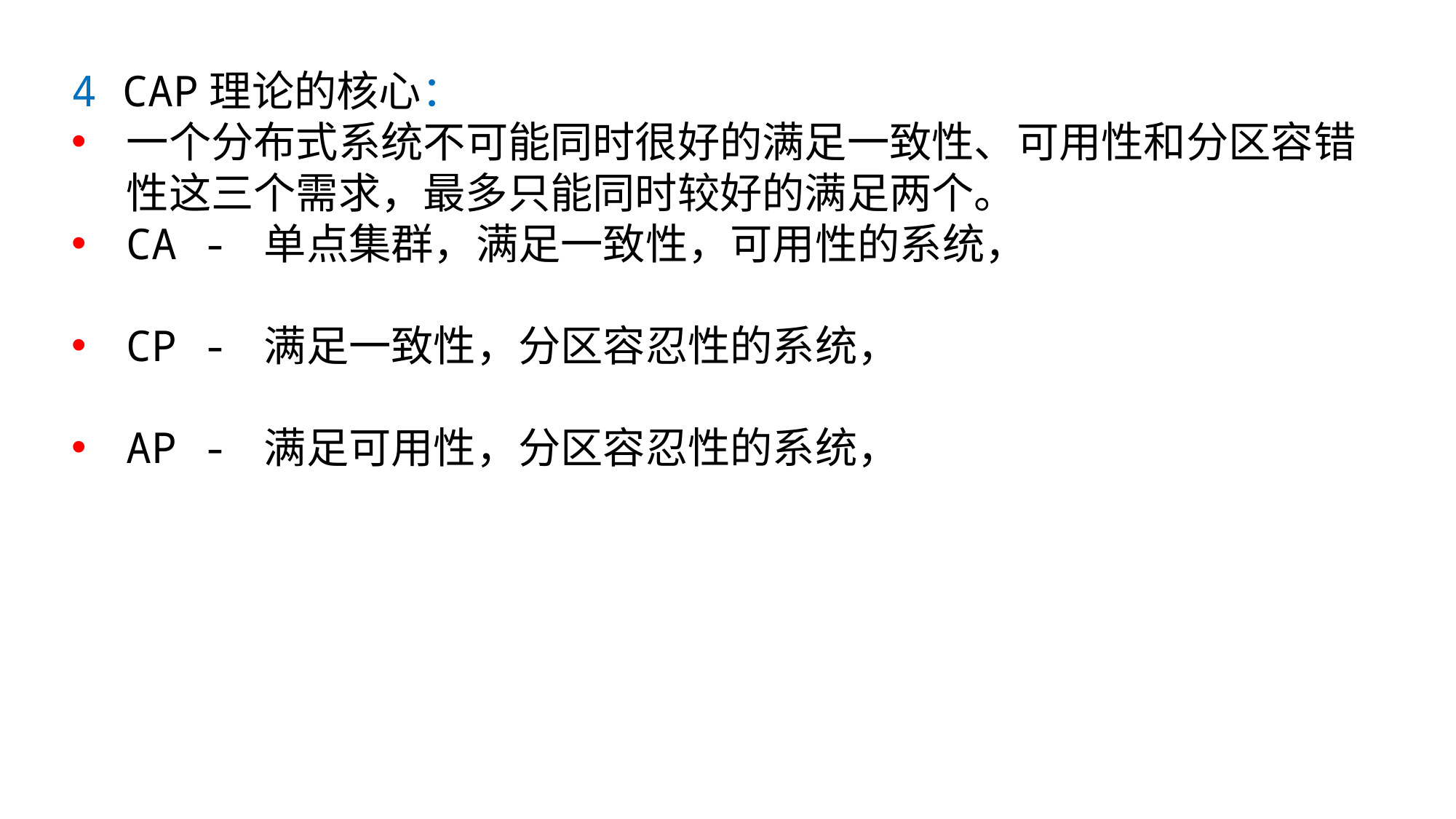

4 CAP理论的核心：
一个分布式系统不可能同时很好的满足一致性、可用性和分区容错性这三个需求，最多只能同时较好的满足两个。
CA - 单点集群，满足一致性，可用性的系统，

CP - 满足一致性，分区容忍性的系统，

AP - 满足可用性，分区容忍性的系统，